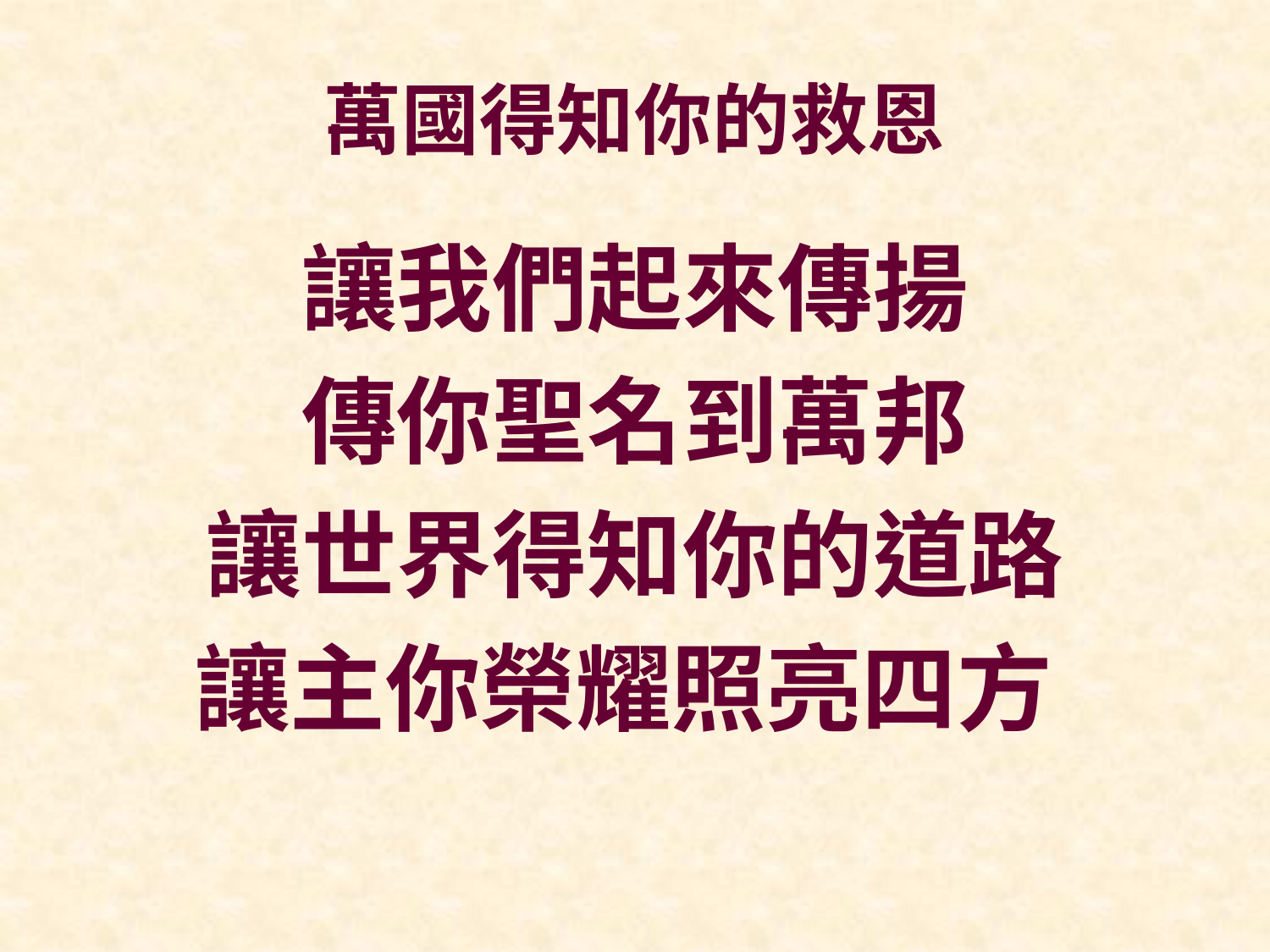

# 萬國得知你的救恩
讓我們起來傳揚
傳你聖名到萬邦
讓世界得知你的道路
讓主你榮耀照亮四方﻿